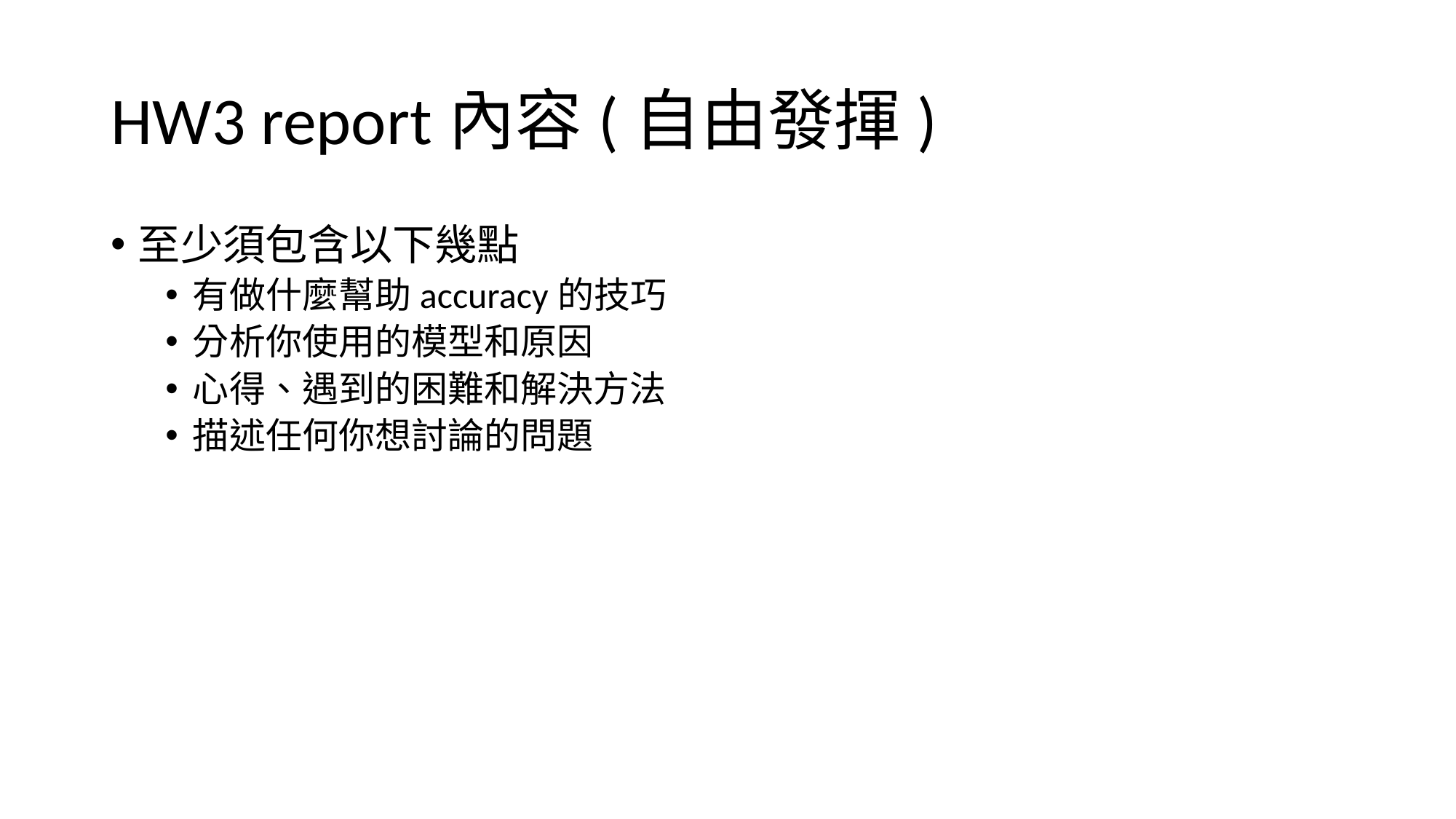

# HW3 report內容(自由發揮)
至少須包含以下幾點
有做什麼幫助accuracy的技巧
分析你使用的模型和原因
心得、遇到的困難和解決方法
描述任何你想討論的問題